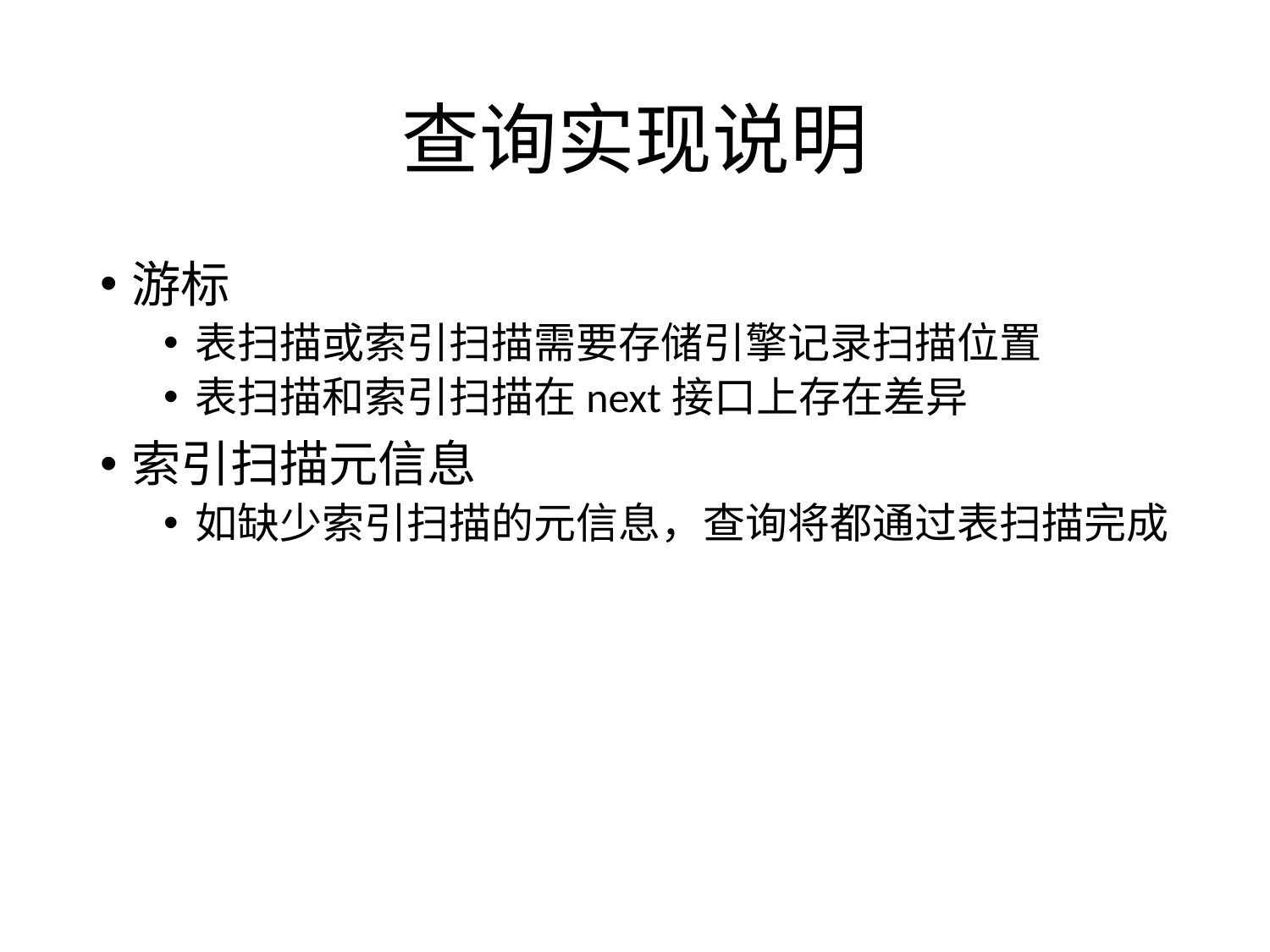

# 查询实现说明
游标
表扫描或索引扫描需要存储引擎记录扫描位置
表扫描和索引扫描在next接口上存在差异
索引扫描元信息
如缺少索引扫描的元信息，查询将都通过表扫描完成